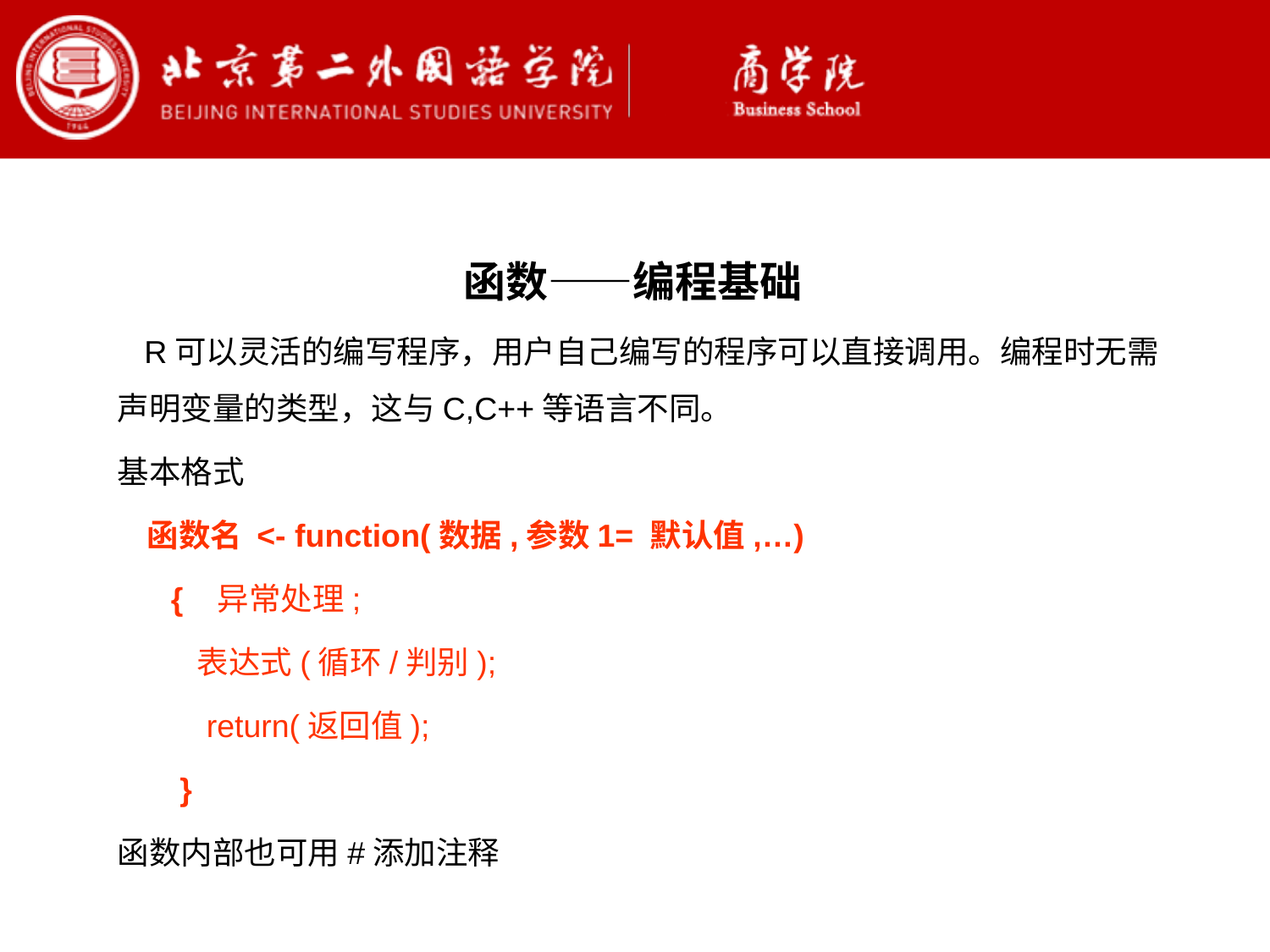

函数——编程基础
   R可以灵活的编写程序，用户自己编写的程序可以直接调用。编程时无需声明变量的类型，这与C,C++等语言不同。
基本格式
   函数名 <- function(数据,参数1= 默认值,…)
      {   异常处理;
          表达式(循环/判别);
          return(返回值);
       }
函数内部也可用#添加注释